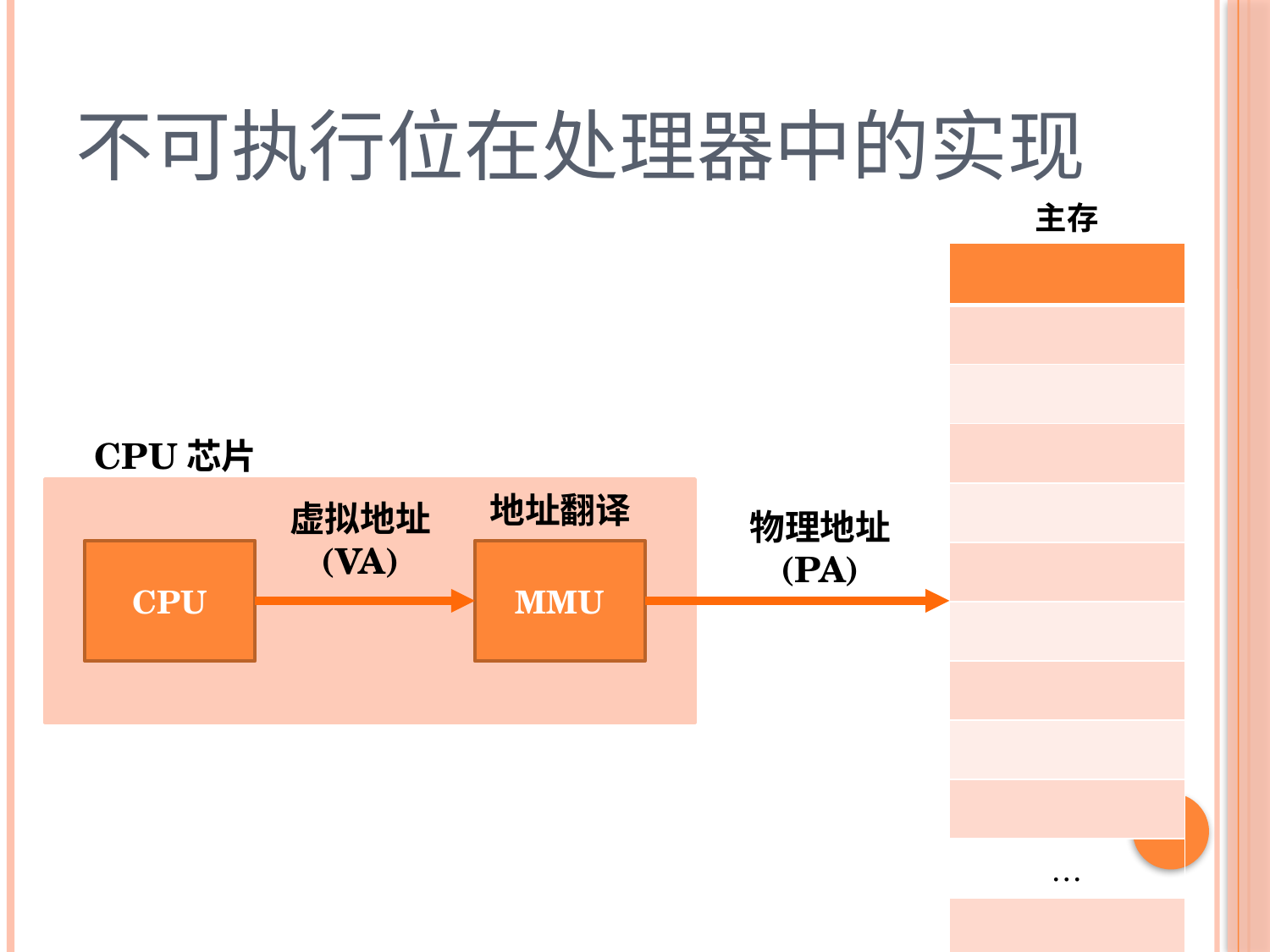

# 不可执行位在处理器中的实现
主存
|  |
| --- |
|  |
|  |
|  |
|  |
|  |
|  |
|  |
|  |
|  |
| … |
|  |
|  |
CPU芯片

地址翻译
虚拟地址
(VA)
物理地址
(PA)
CPU
MMU